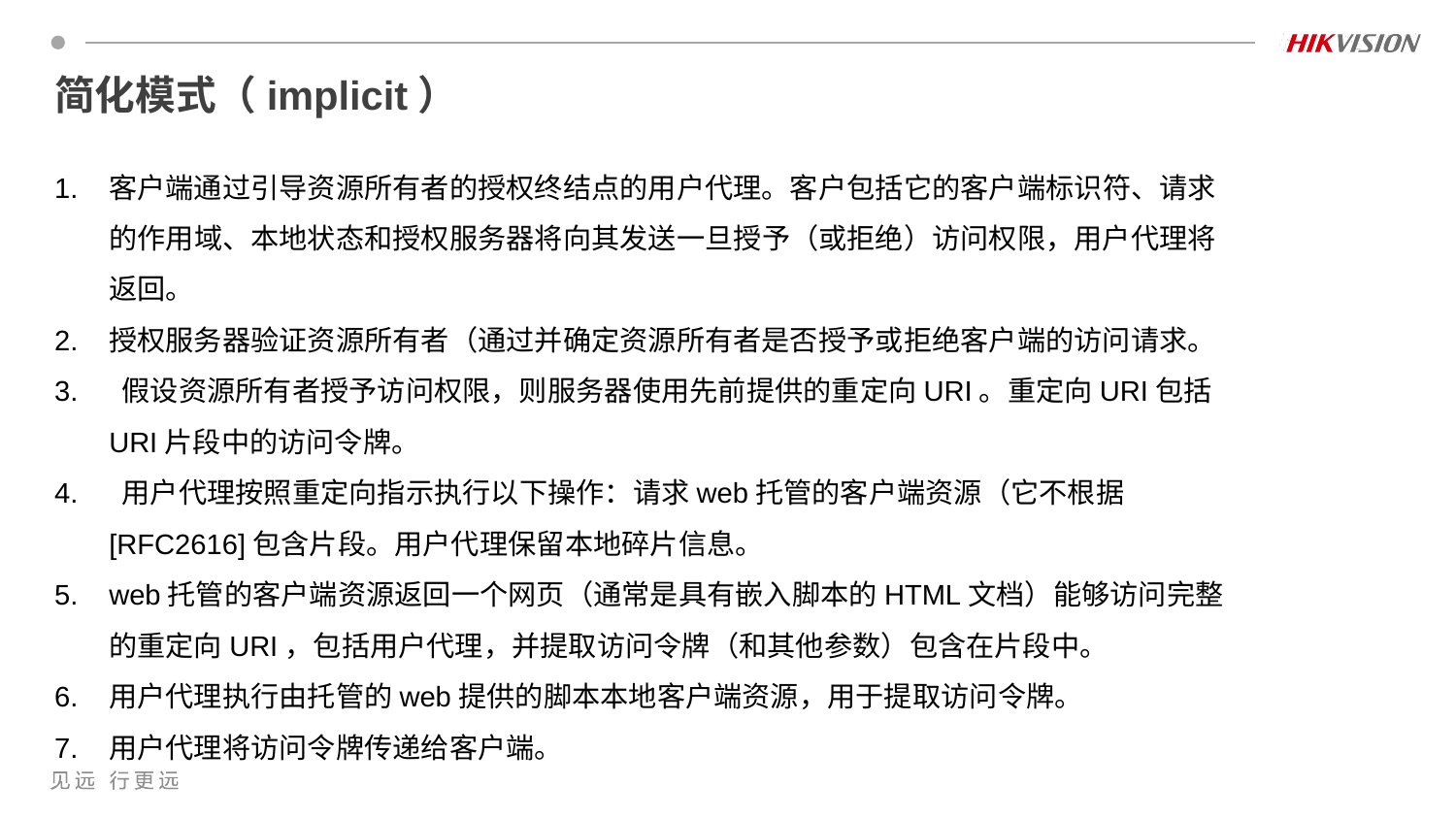

# 简化模式（implicit）
客户端通过引导资源所有者的授权终结点的用户代理。客户包括它的客户端标识符、请求的作用域、本地状态和授权服务器将向其发送一旦授予（或拒绝）访问权限，用户代理将返回。
授权服务器验证资源所有者（通过并确定资源所有者是否授予或拒绝客户端的访问请求。
 假设资源所有者授予访问权限，则服务器使用先前提供的重定向URI。重定向URI包括URI片段中的访问令牌。
 用户代理按照重定向指示执行以下操作：请求web托管的客户端资源（它不根据[RFC2616]包含片段。用户代理保留本地碎片信息。
web托管的客户端资源返回一个网页（通常是具有嵌入脚本的HTML文档）能够访问完整的重定向URI，包括用户代理，并提取访问令牌（和其他参数）包含在片段中。
用户代理执行由托管的web提供的脚本本地客户端资源，用于提取访问令牌。
用户代理将访问令牌传递给客户端。